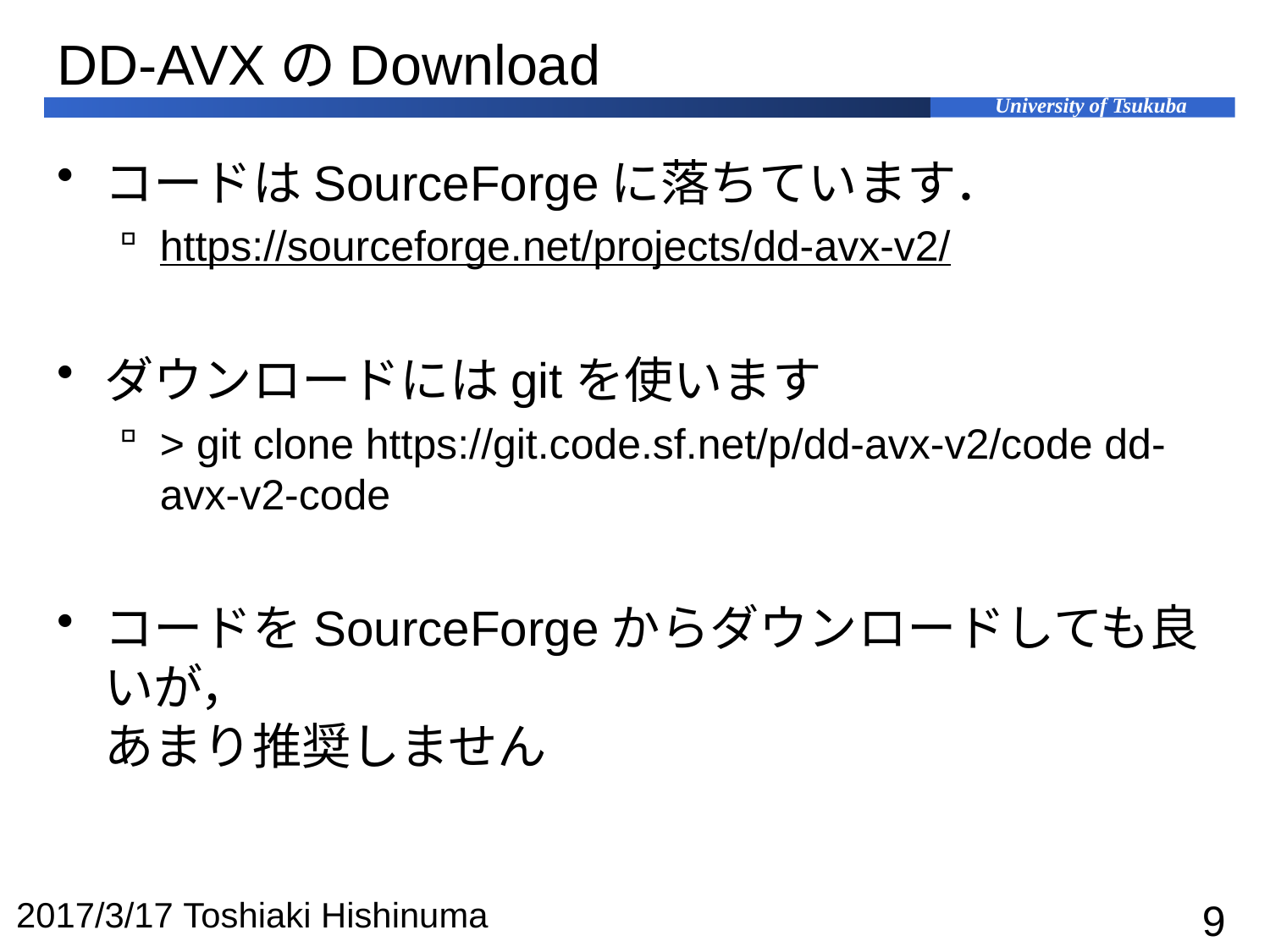

# DD-AVXのDownload
コードはSourceForgeに落ちています．
https://sourceforge.net/projects/dd-avx-v2/

ダウンロードにはgitを使います
> git clone https://git.code.sf.net/p/dd-avx-v2/code dd-avx-v2-code

コードをSourceForgeからダウンロードしても良いが，
あまり推奨しません
2017/3/17 Toshiaki Hishinuma
9